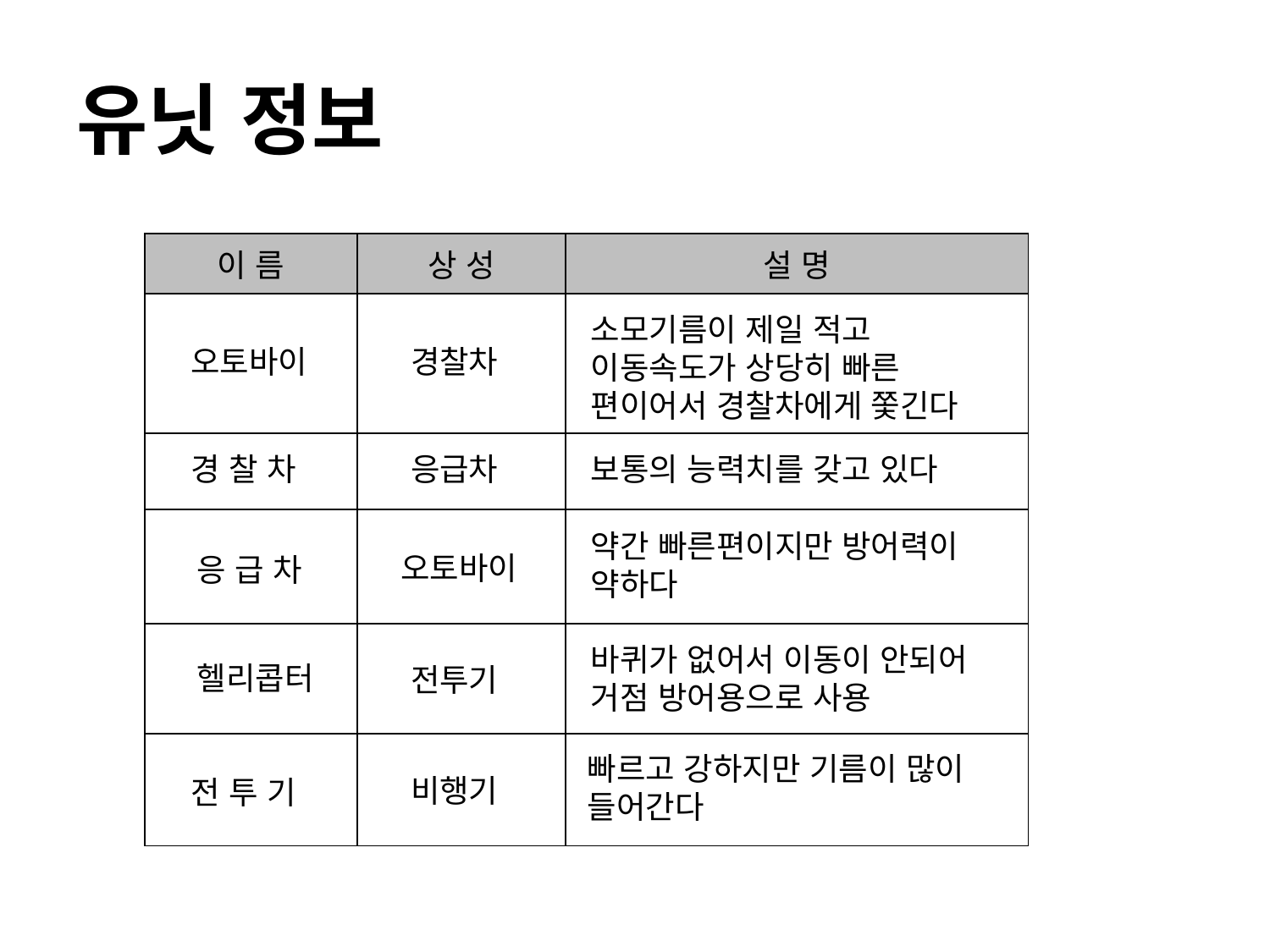

# 유닛 정보
| 이 름 | 상 성 | 설 명 |
| --- | --- | --- |
|  |  |  |
|  |  |  |
|  |  |  |
|  |  |  |
|  |  |  |
소모기름이 제일 적고 이동속도가 상당히 빠른 편이어서 경찰차에게 쫓긴다
오토바이
경찰차
경 찰 차
응급차
보통의 능력치를 갖고 있다
약간 빠른편이지만 방어력이 약하다
오토바이
응 급 차
바퀴가 없어서 이동이 안되어 거점 방어용으로 사용
헬리콥터
전투기
빠르고 강하지만 기름이 많이 들어간다
비행기
전 투 기